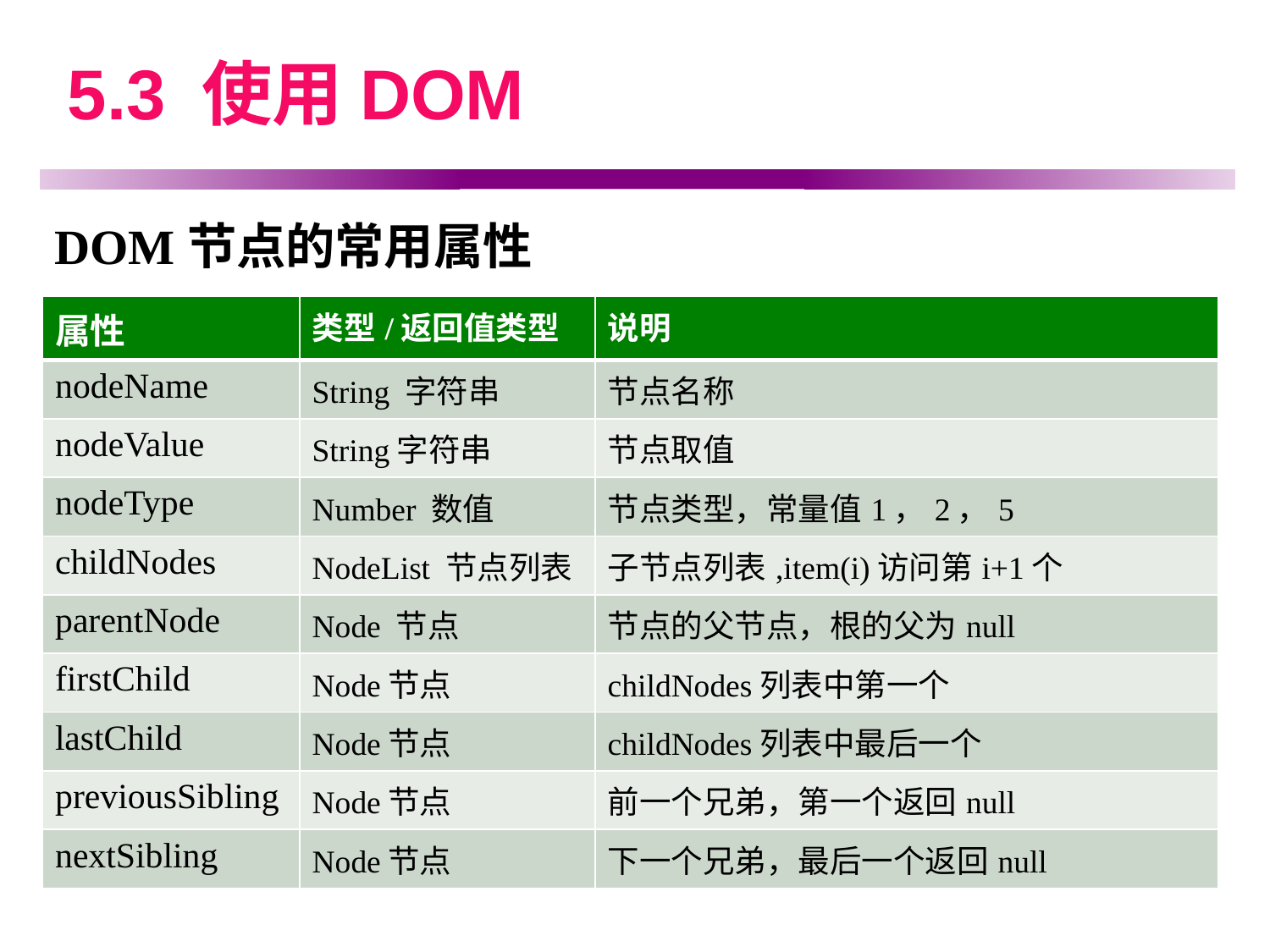

# 5.3 使用DOM
DOM节点的常用属性
| 属性 | 类型/返回值类型 | 说明 |
| --- | --- | --- |
| nodeName | String 字符串 | 节点名称 |
| nodeValue | String字符串 | 节点取值 |
| nodeType | Number 数值 | 节点类型，常量值1，2，5 |
| childNodes | NodeList 节点列表 | 子节点列表,item(i)访问第i+1个 |
| parentNode | Node 节点 | 节点的父节点，根的父为null |
| firstChild | Node节点 | childNodes列表中第一个 |
| lastChild | Node节点 | childNodes列表中最后一个 |
| previousSibling | Node节点 | 前一个兄弟，第一个返回null |
| nextSibling | Node节点 | 下一个兄弟，最后一个返回null |